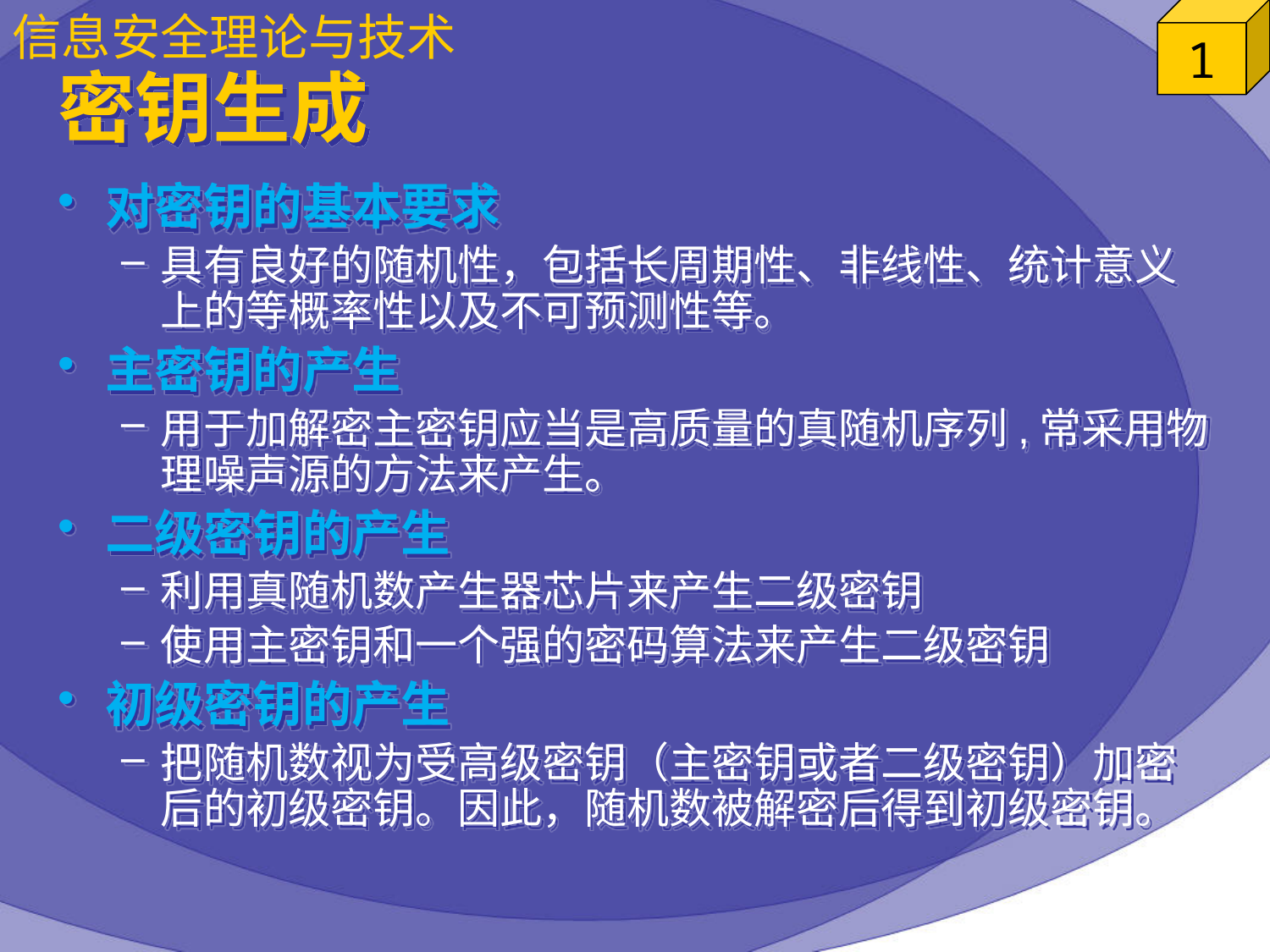

# 密钥生成
对密钥的基本要求
具有良好的随机性，包括长周期性、非线性、统计意义上的等概率性以及不可预测性等。
主密钥的产生
用于加解密主密钥应当是高质量的真随机序列,常采用物理噪声源的方法来产生。
二级密钥的产生
利用真随机数产生器芯片来产生二级密钥
使用主密钥和一个强的密码算法来产生二级密钥
初级密钥的产生
把随机数视为受高级密钥（主密钥或者二级密钥）加密后的初级密钥。因此，随机数被解密后得到初级密钥。